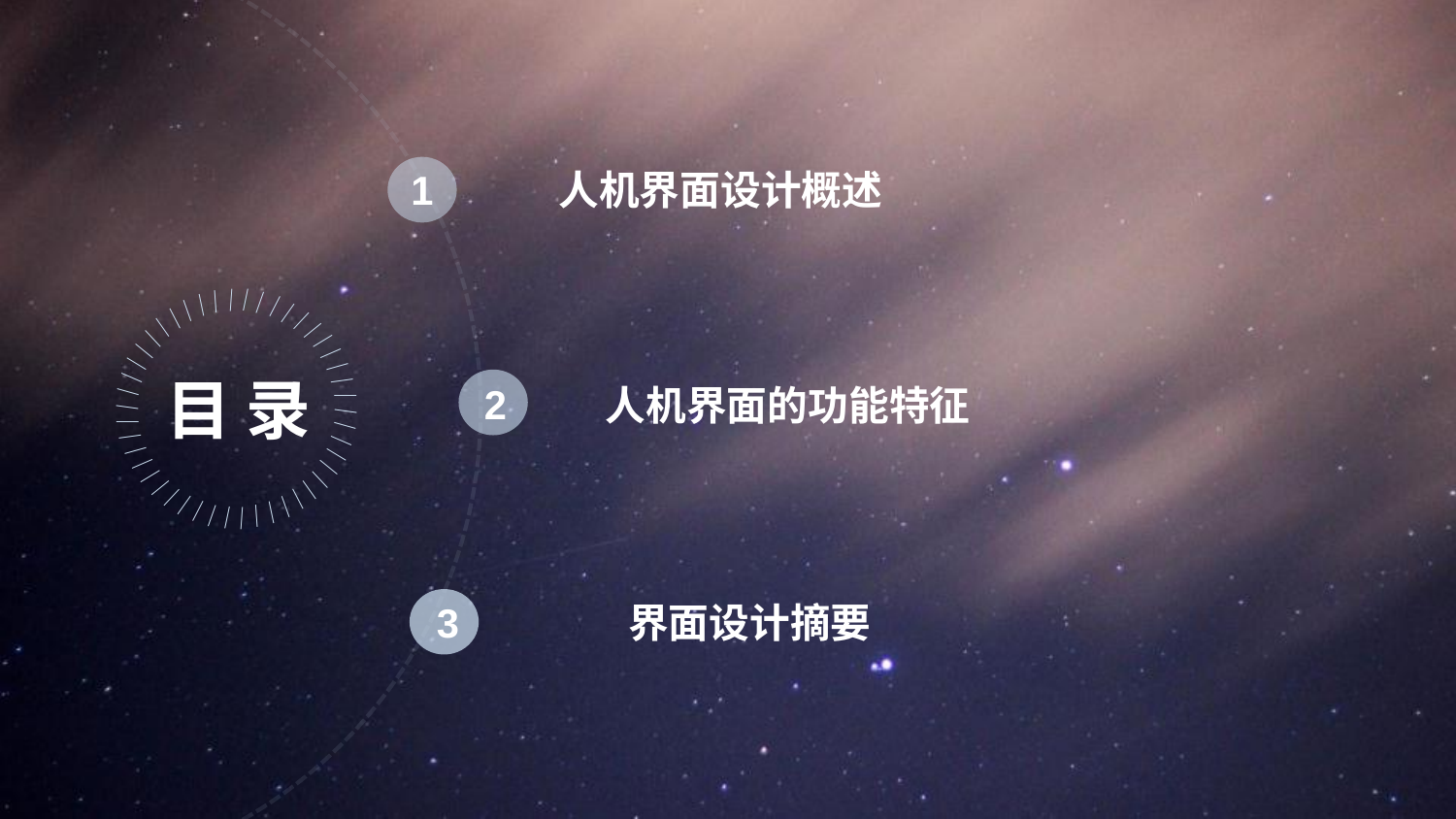

人机界面设计概述
1
｜
｜
｜
｜
｜
｜
｜
｜
｜
｜
｜
｜
｜
｜
｜
｜
｜
｜
｜
｜
｜
｜
｜
｜
｜
｜
｜
｜
｜
｜
｜
｜
｜
｜
｜
｜
｜
｜
｜
｜
｜
｜
｜
｜
｜
｜
目 录

2
人机界面的功能特征

3
界面设计摘要